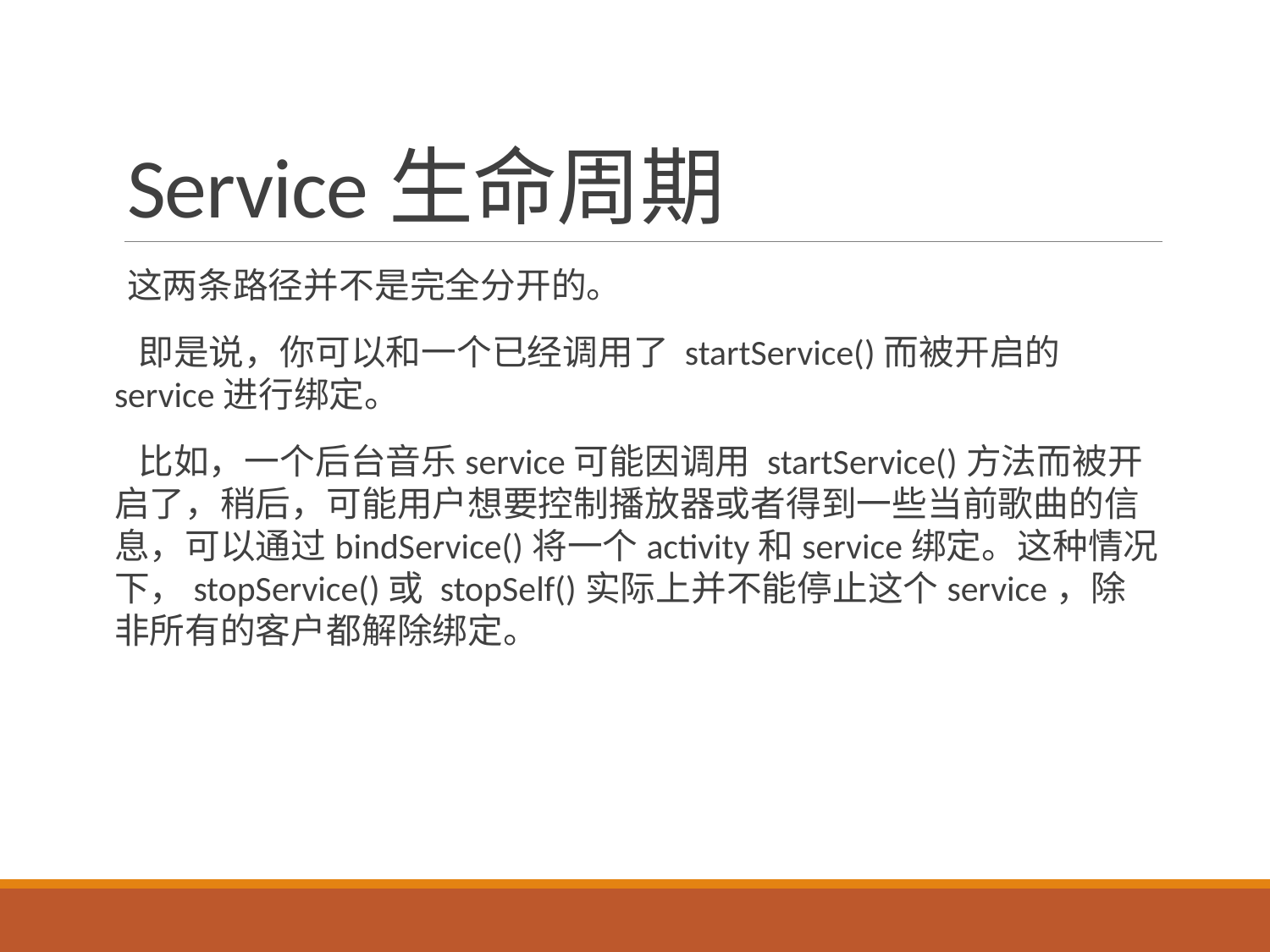

# Service生命周期
这两条路径并不是完全分开的。
  即是说，你可以和一个已经调用了 startService()而被开启的service进行绑定。
  比如，一个后台音乐service可能因调用 startService()方法而被开启了，稍后，可能用户想要控制播放器或者得到一些当前歌曲的信息，可以通过bindService()将一个activity和service绑定。这种情况下，stopService()或 stopSelf()实际上并不能停止这个service，除非所有的客户都解除绑定。